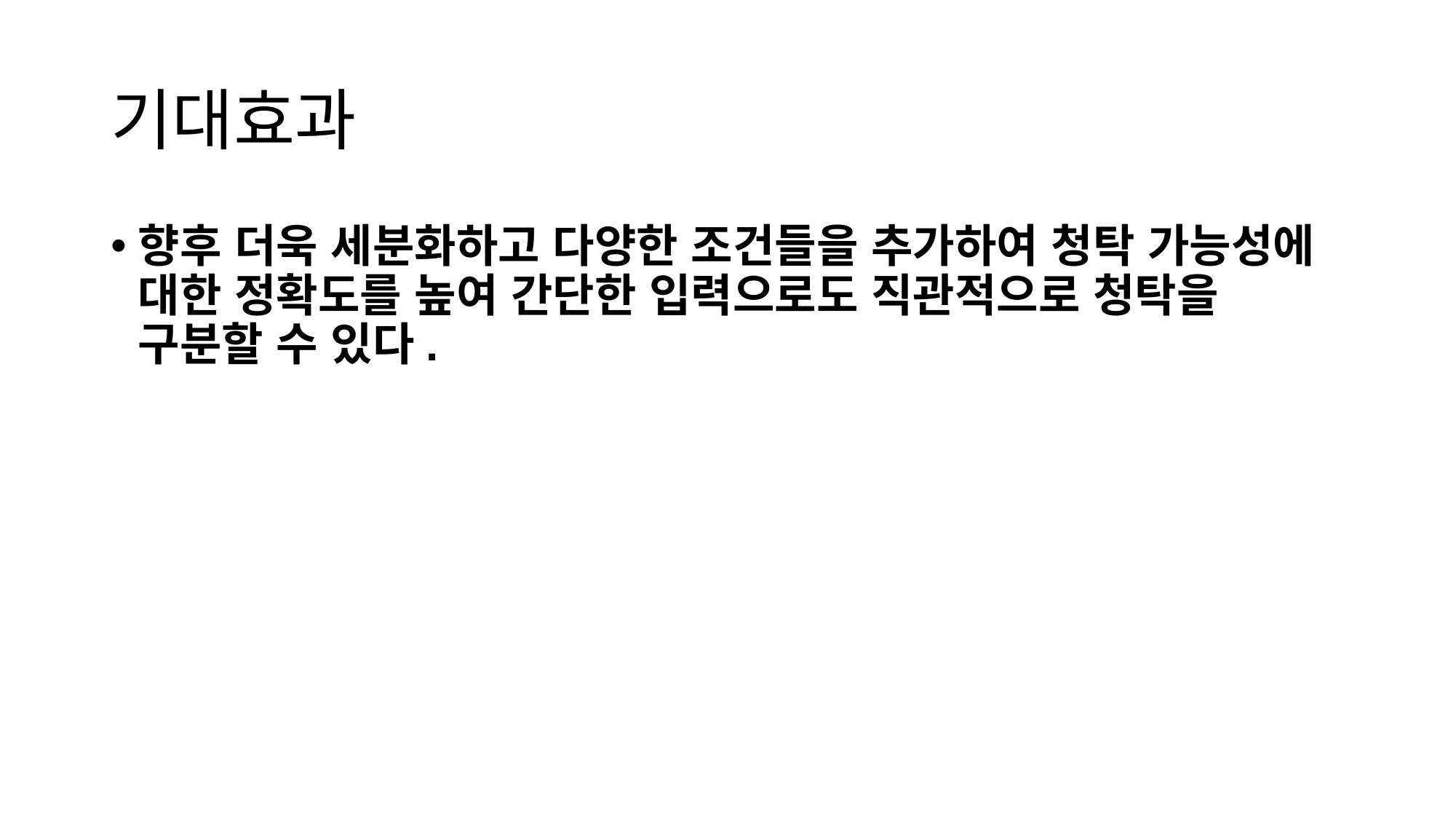

# 기대효과
향후 더욱 세분화하고 다양한 조건들을 추가하여 청탁 가능성에 대한 정확도를 높여 간단한 입력으로도 직관적으로 청탁을 구분할 수 있다.